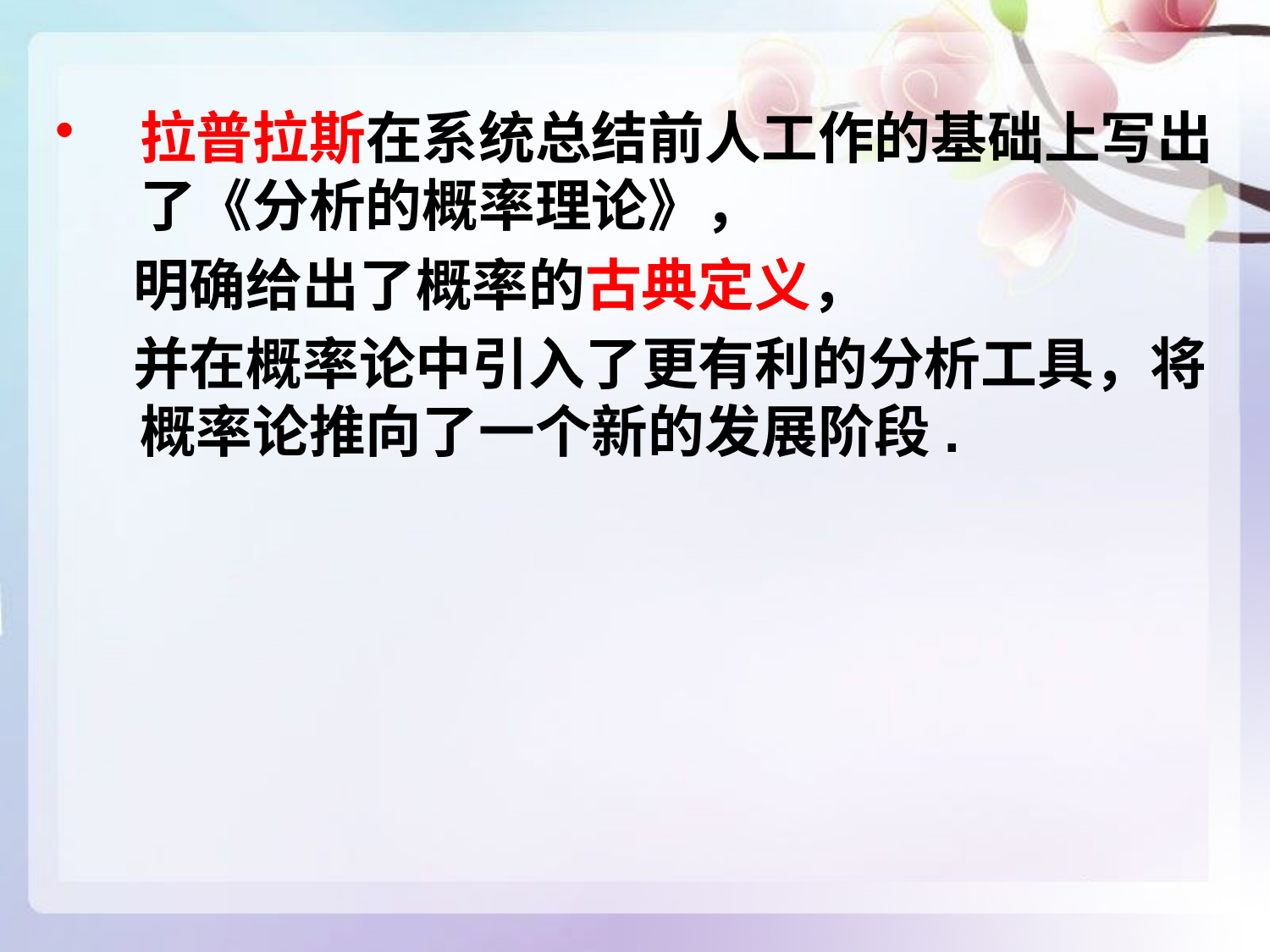

拉普拉斯在系统总结前人工作的基础上写出了《分析的概率理论》，
     明确给出了概率的古典定义，
     并在概率论中引入了更有利的分析工具，将概率论推向了一个新的发展阶段.